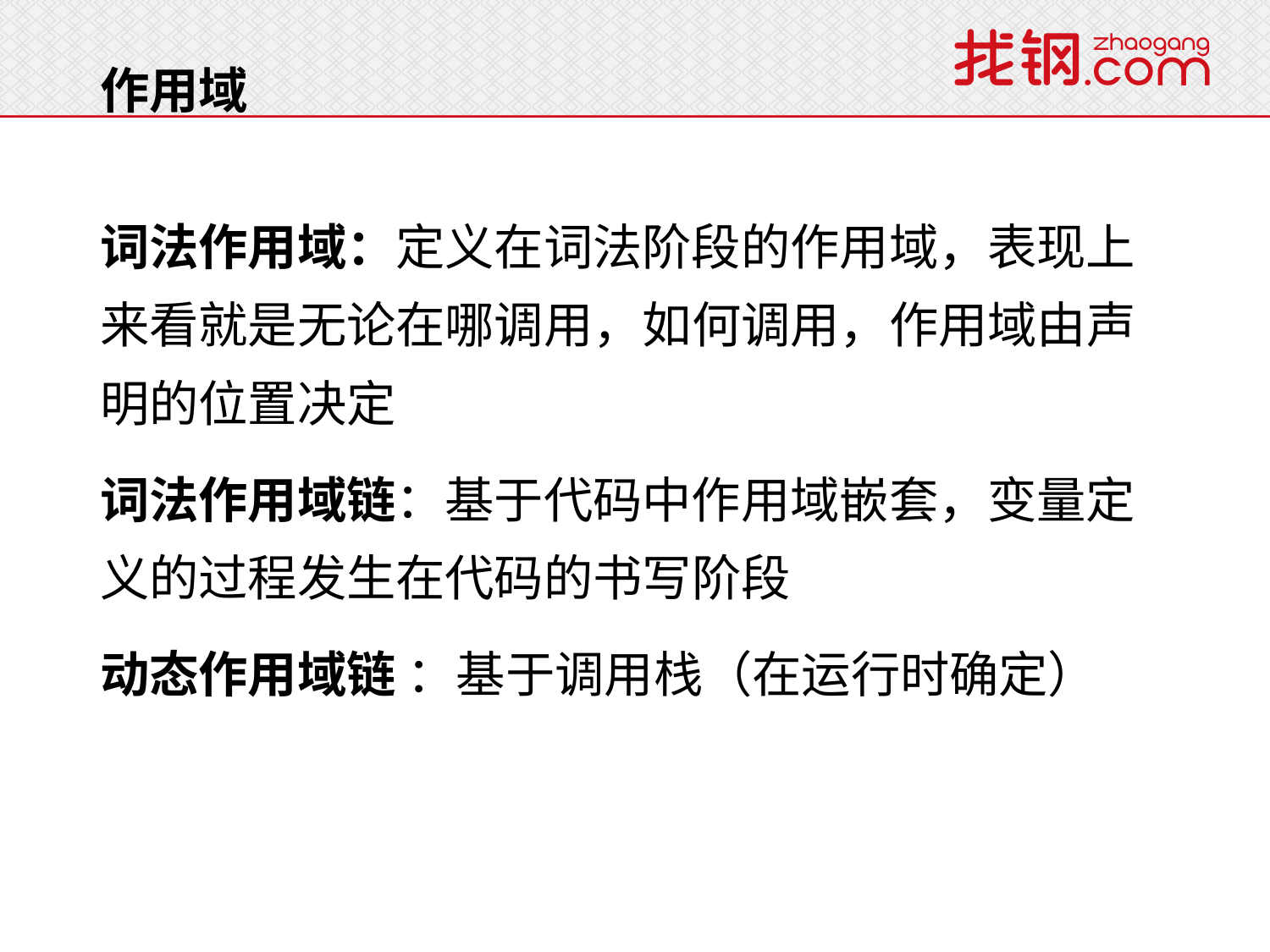

# 作用域

词法作用域：定义在词法阶段的作用域，表现上来看就是无论在哪调用，如何调用，作用域由声明的位置决定
词法作用域链：基于代码中作用域嵌套，变量定义的过程发生在代码的书写阶段
动态作用域链 ：基于调用栈（在运行时确定）